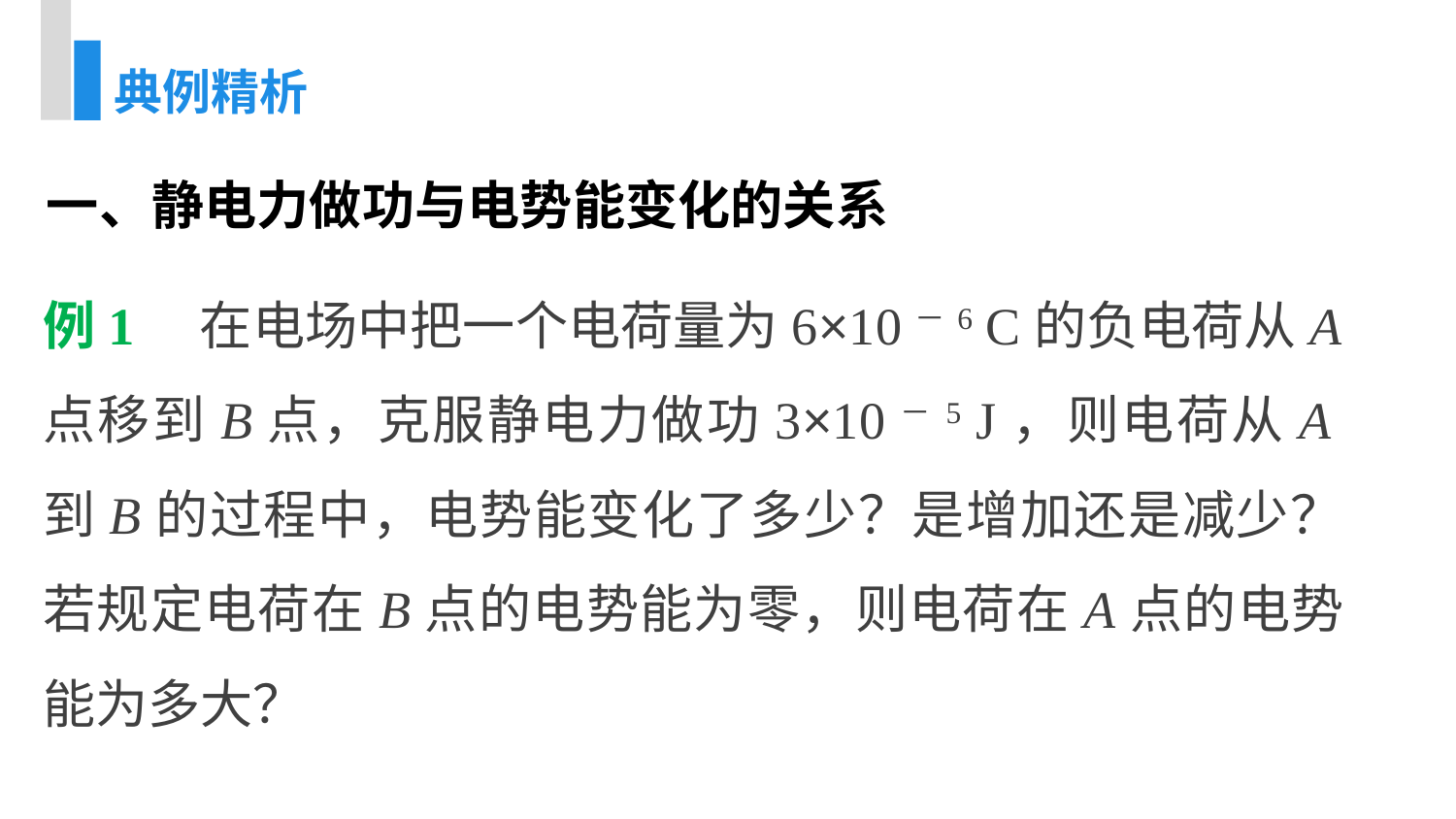

典例精析
一、静电力做功与电势能变化的关系
例1　在电场中把一个电荷量为6×10－6 C的负电荷从A点移到B点，克服静电力做功3×10－5 J，则电荷从A到B的过程中，电势能变化了多少？是增加还是减少？若规定电荷在B点的电势能为零，则电荷在A点的电势能为多大？